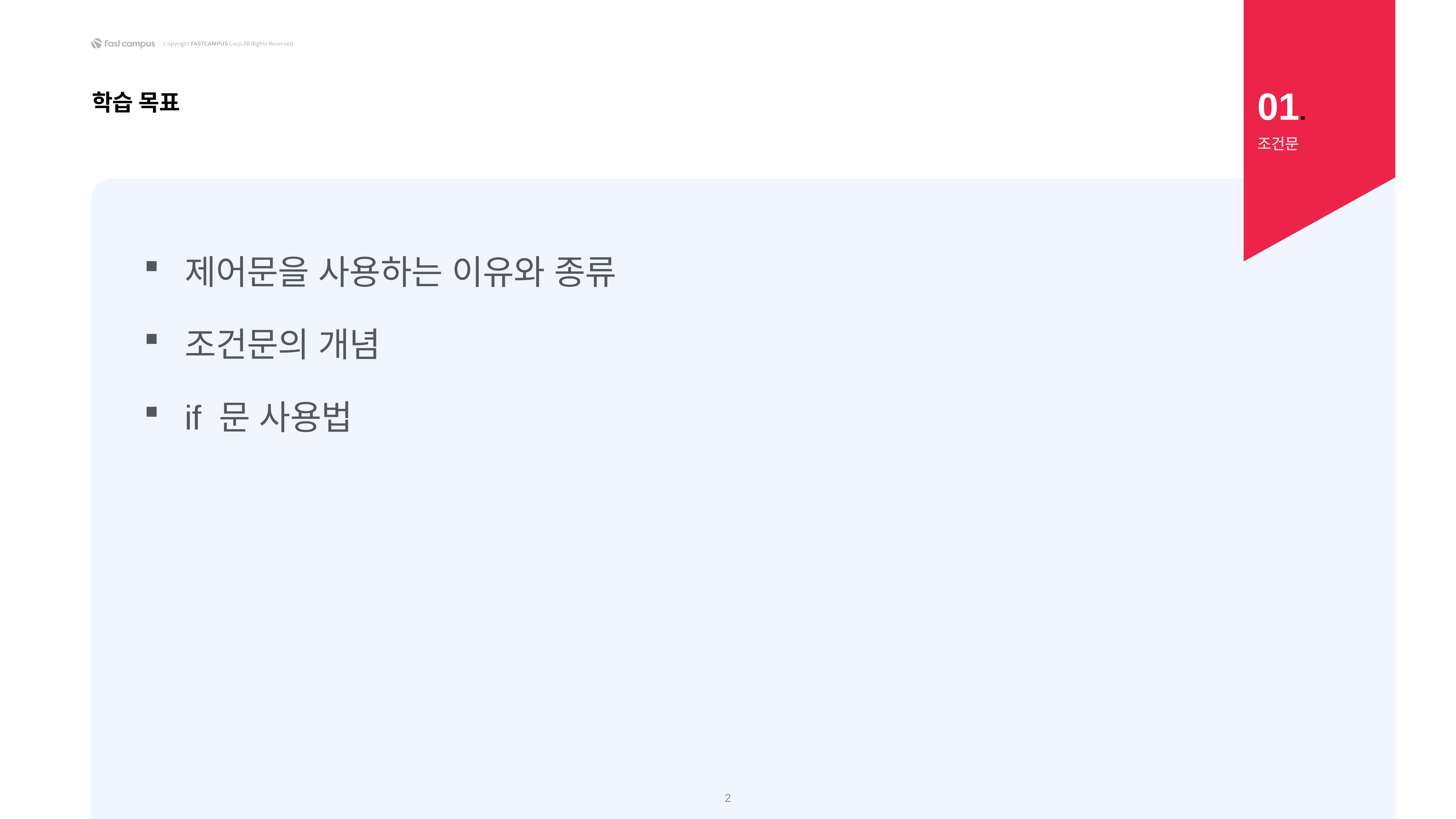

01.
학습 목표
조건문
제어문을 사용하는 이유와 종류
조건문의 개념
if 문 사용법
2